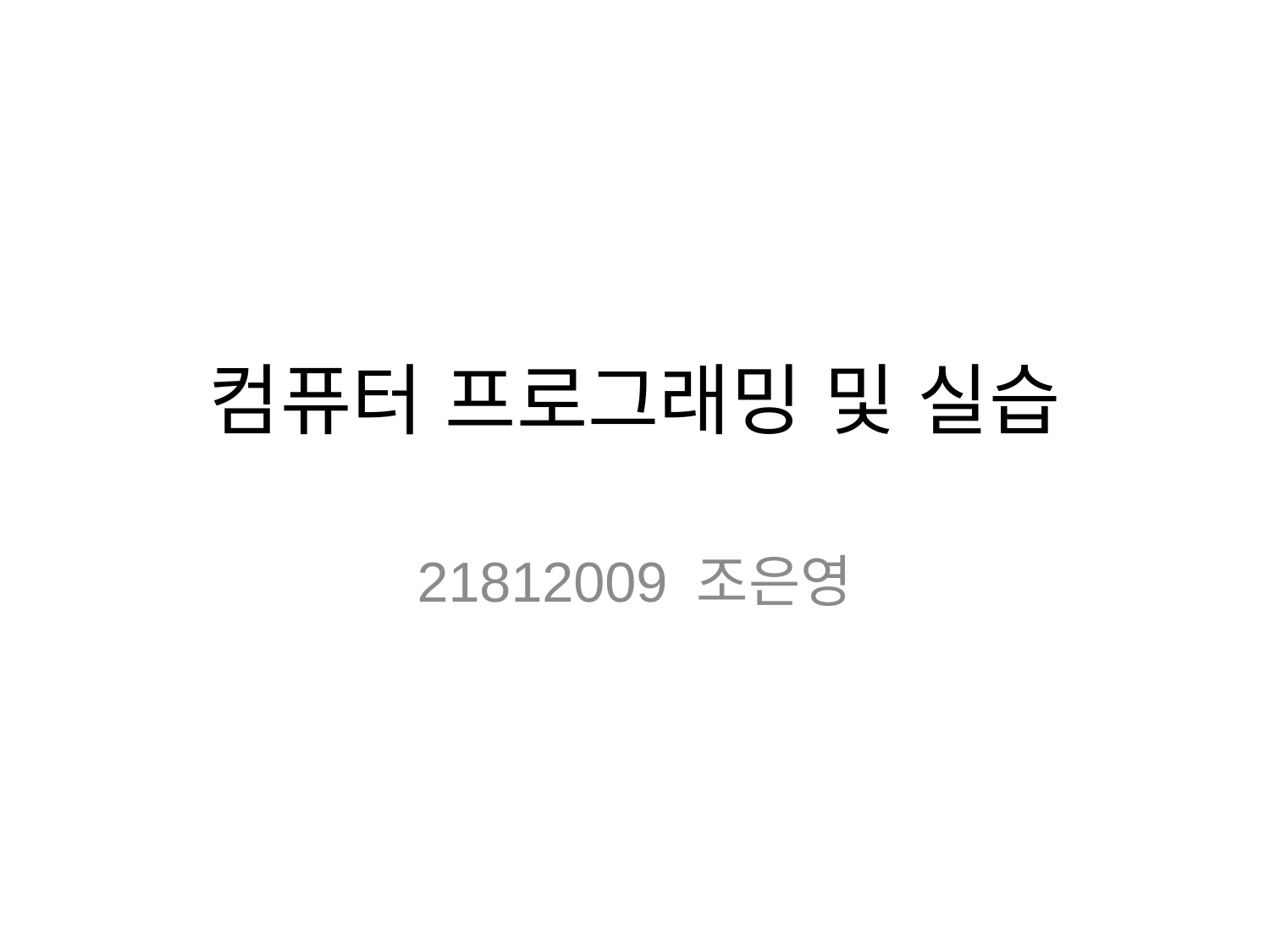

# 컴퓨터 프로그래밍 및 실습
21812009 조은영